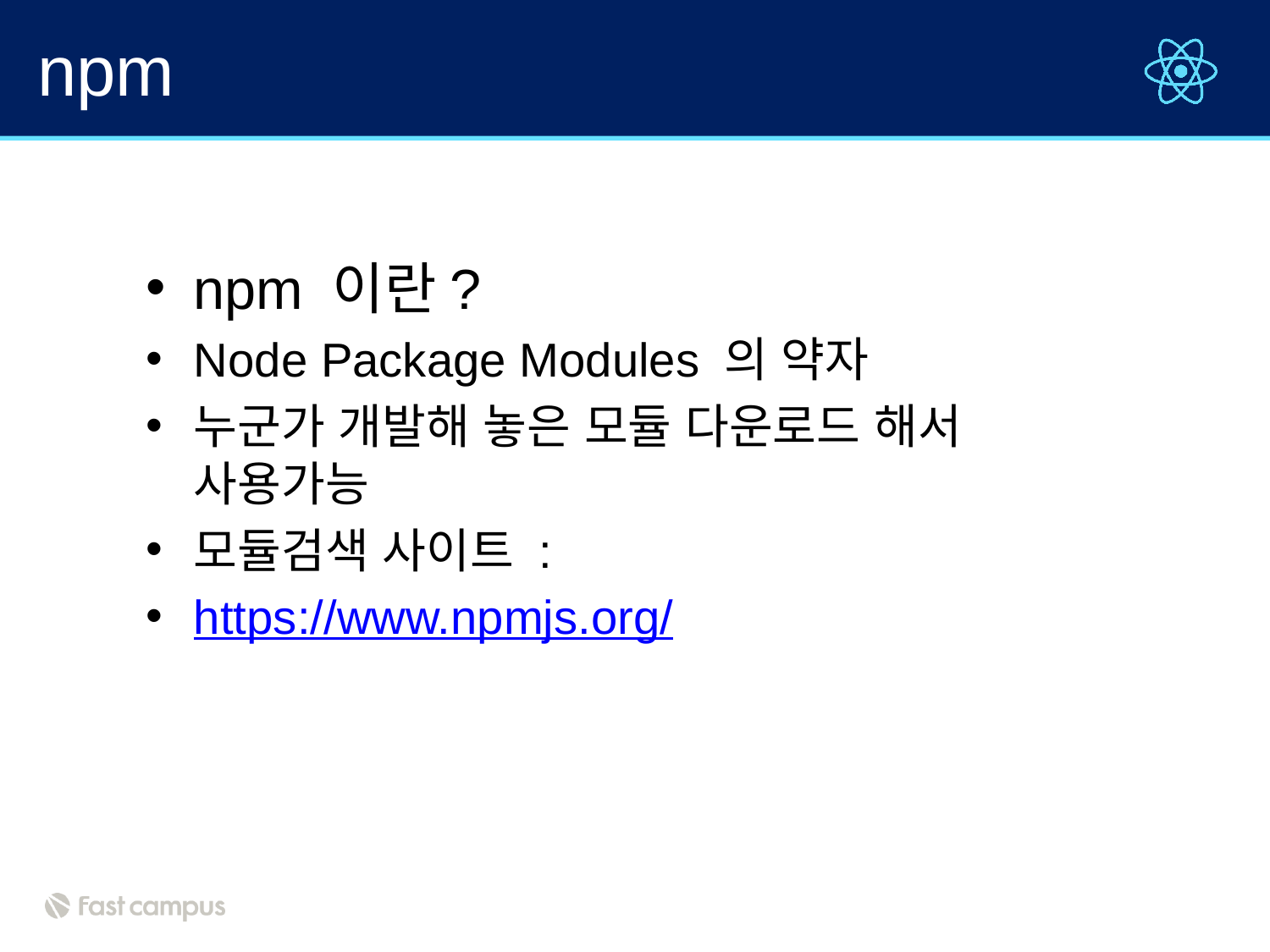

# npm
npm 이란?
Node Package Modules 의 약자
누군가 개발해 놓은 모듈 다운로드 해서 사용가능
모듈검색 사이트 :
https://www.npmjs.org/